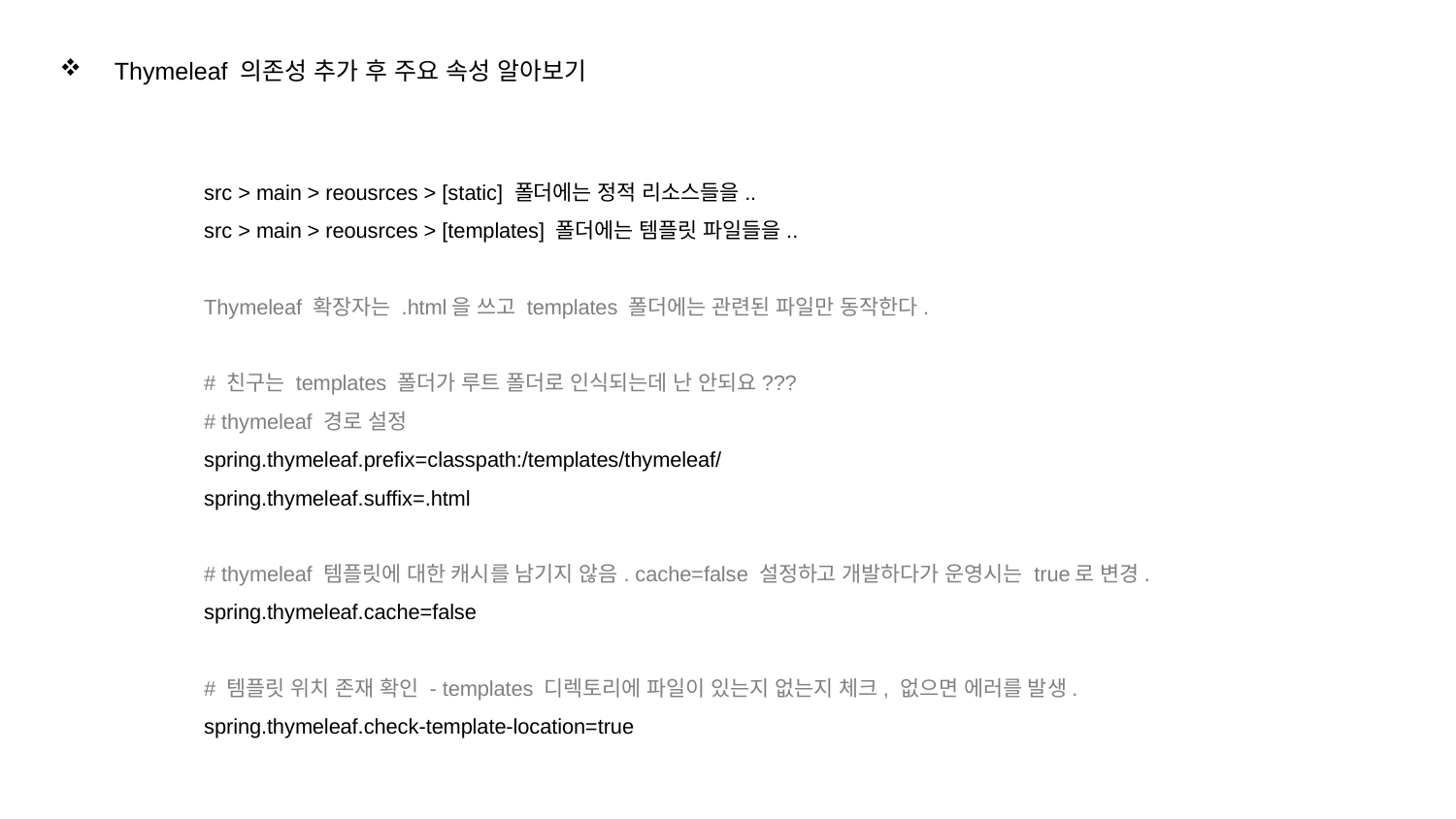

Thymeleaf 의존성 추가 후 주요 속성 알아보기
src > main > reousrces > [static] 폴더에는 정적 리소스들을..
src > main > reousrces > [templates] 폴더에는 템플릿 파일들을..

Thymeleaf 확장자는 .html을 쓰고 templates 폴더에는 관련된 파일만 동작한다.

# 친구는 templates 폴더가 루트 폴더로 인식되는데 난 안되요???
# thymeleaf 경로 설정
spring.thymeleaf.prefix=classpath:/templates/thymeleaf/
spring.thymeleaf.suffix=.html

# thymeleaf 템플릿에 대한 캐시를 남기지 않음. cache=false 설정하고 개발하다가 운영시는 true로 변경.
spring.thymeleaf.cache=false

# 템플릿 위치 존재 확인 - templates 디렉토리에 파일이 있는지 없는지 체크, 없으면 에러를 발생.
spring.thymeleaf.check-template-location=true